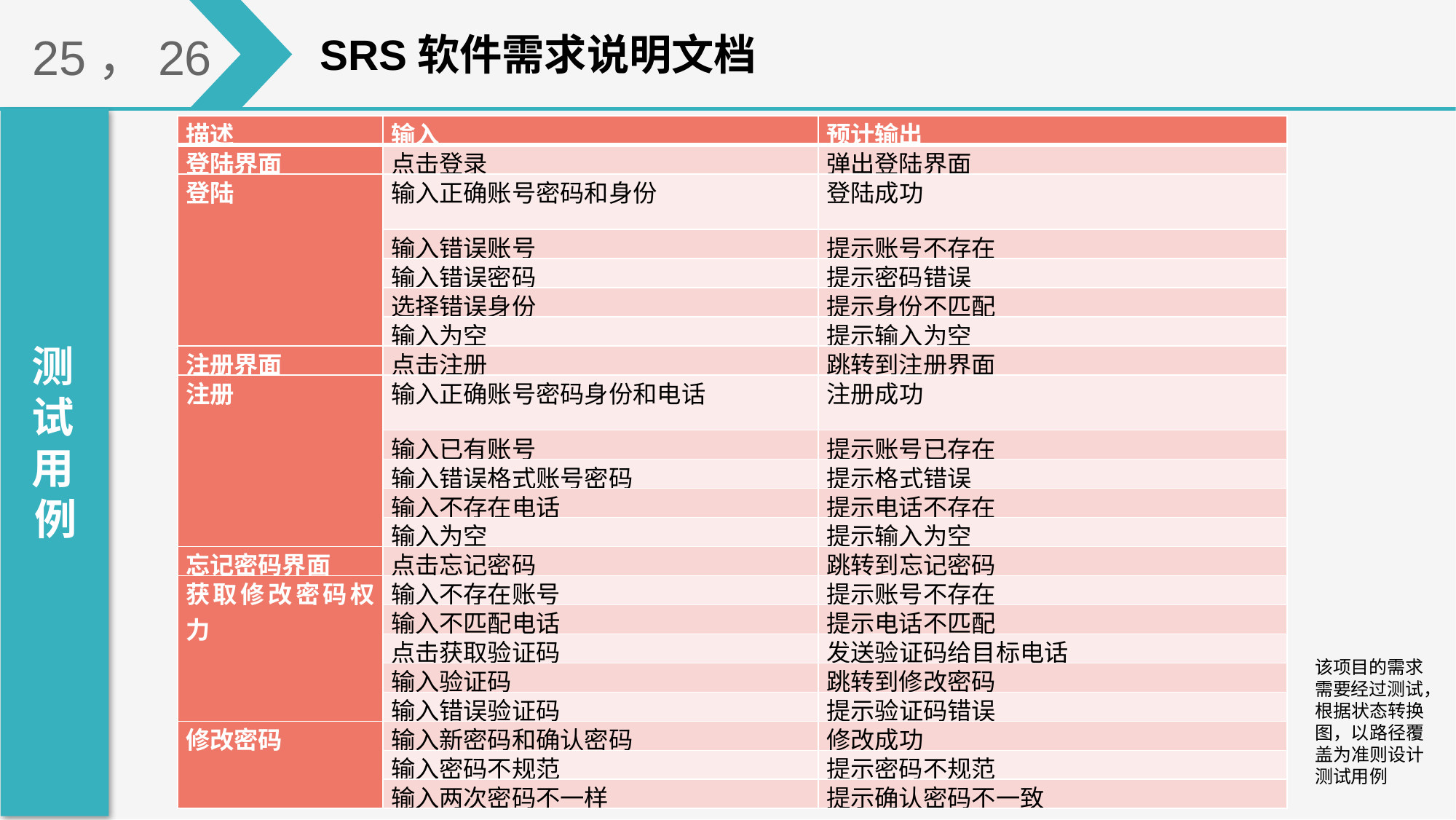

25，26
SRS软件需求说明文档

| 描述 | 输入 | 预计输出 |
| --- | --- | --- |
| 登陆界面 | 点击登录 | 弹出登陆界面 |
| 登陆 | 输入正确账号密码和身份 | 登陆成功 |
|  | 输入错误账号 | 提示账号不存在 |
|  | 输入错误密码 | 提示密码错误 |
|  | 选择错误身份 | 提示身份不匹配 |
|  | 输入为空 | 提示输入为空 |
| 注册界面 | 点击注册 | 跳转到注册界面 |
| 注册 | 输入正确账号密码身份和电话 | 注册成功 |
|  | 输入已有账号 | 提示账号已存在 |
|  | 输入错误格式账号密码 | 提示格式错误 |
|  | 输入不存在电话 | 提示电话不存在 |
|  | 输入为空 | 提示输入为空 |
| 忘记密码界面 | 点击忘记密码 | 跳转到忘记密码 |
| 获取修改密码权力 | 输入不存在账号 | 提示账号不存在 |
|  | 输入不匹配电话 | 提示电话不匹配 |
|  | 点击获取验证码 | 发送验证码给目标电话 |
|  | 输入验证码 | 跳转到修改密码 |
|  | 输入错误验证码 | 提示验证码错误 |
| 修改密码 | 输入新密码和确认密码 | 修改成功 |
|  | 输入密码不规范 | 提示密码不规范 |
|  | 输入两次密码不一样 | 提示确认密码不一致 |
测试用例
该项目的需求需要经过测试，根据状态转换图，以路径覆盖为准则设计测试用例